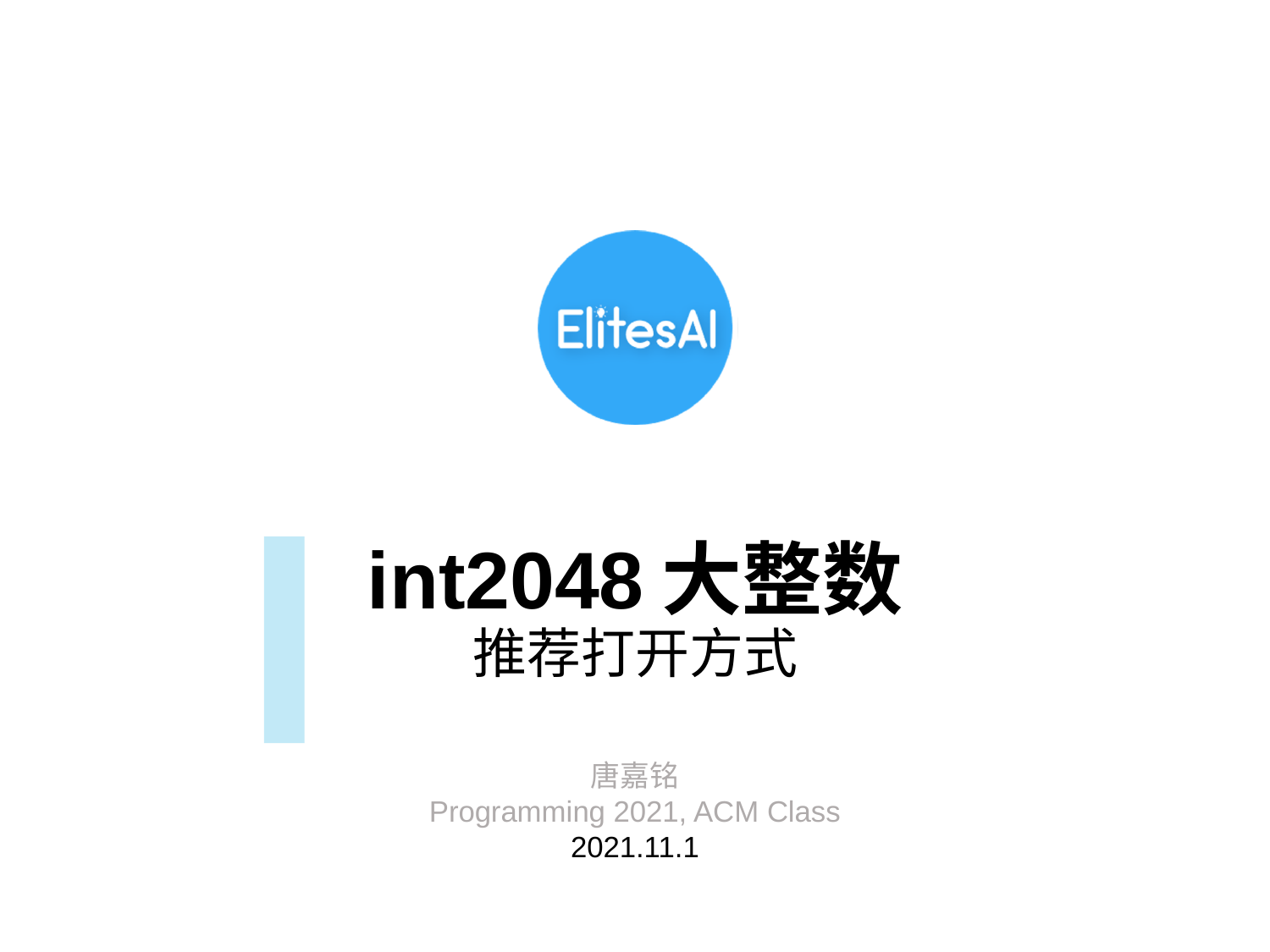

int2048大整数
推荐打开方式

唐嘉铭
Programming 2021, ACM Class
2021.11.1